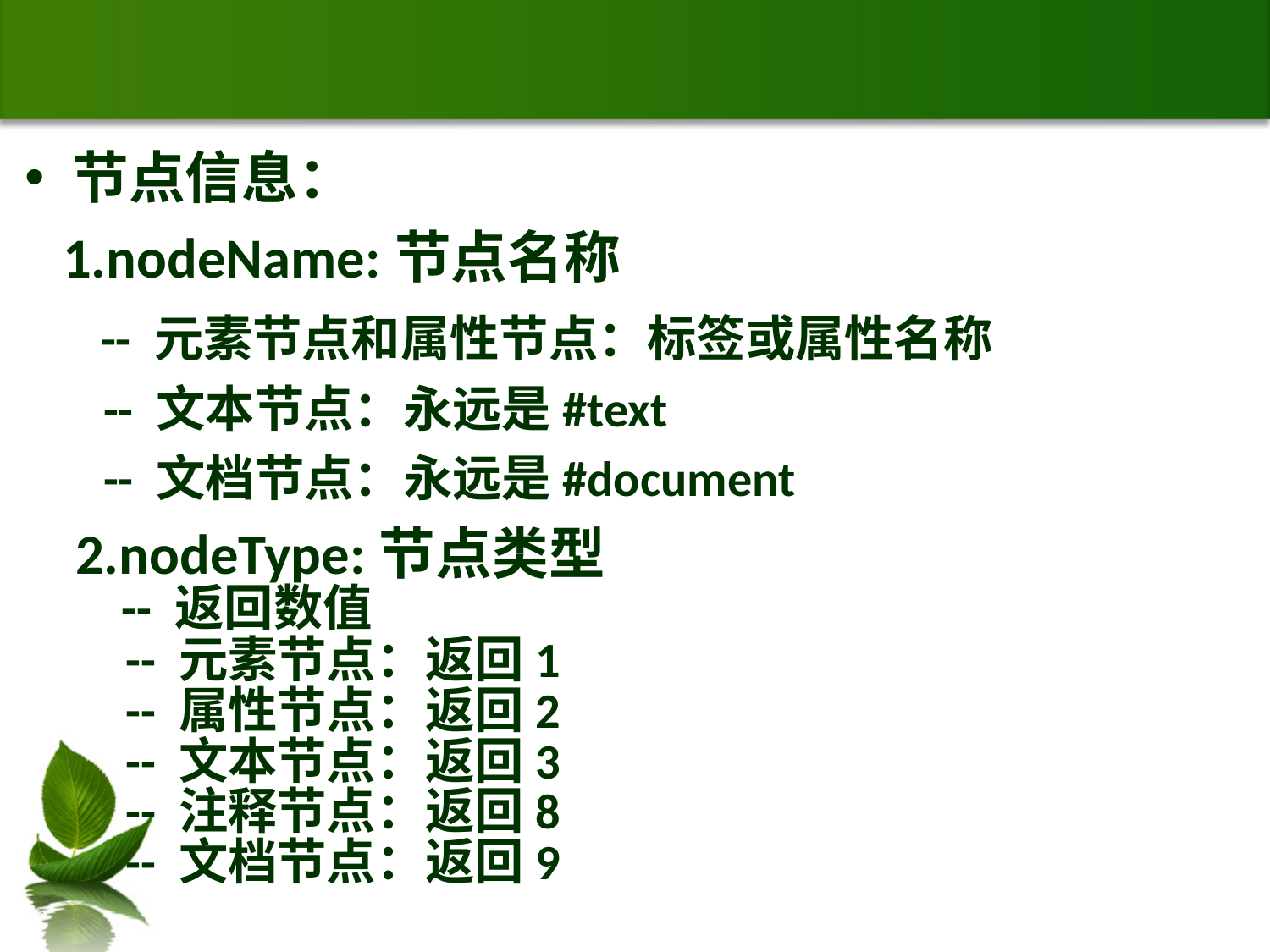

#
节点信息：
   1.nodeName:节点名称
      -- 元素节点和属性节点：标签或属性名称
       -- 文本节点：永远是#text
       -- 文档节点：永远是#document
    2.nodeType:节点类型
        -- 返回数值
         -- 元素节点：返回1
         -- 属性节点：返回2
         -- 文本节点：返回3
         -- 注释节点：返回8
         -- 文档节点：返回9